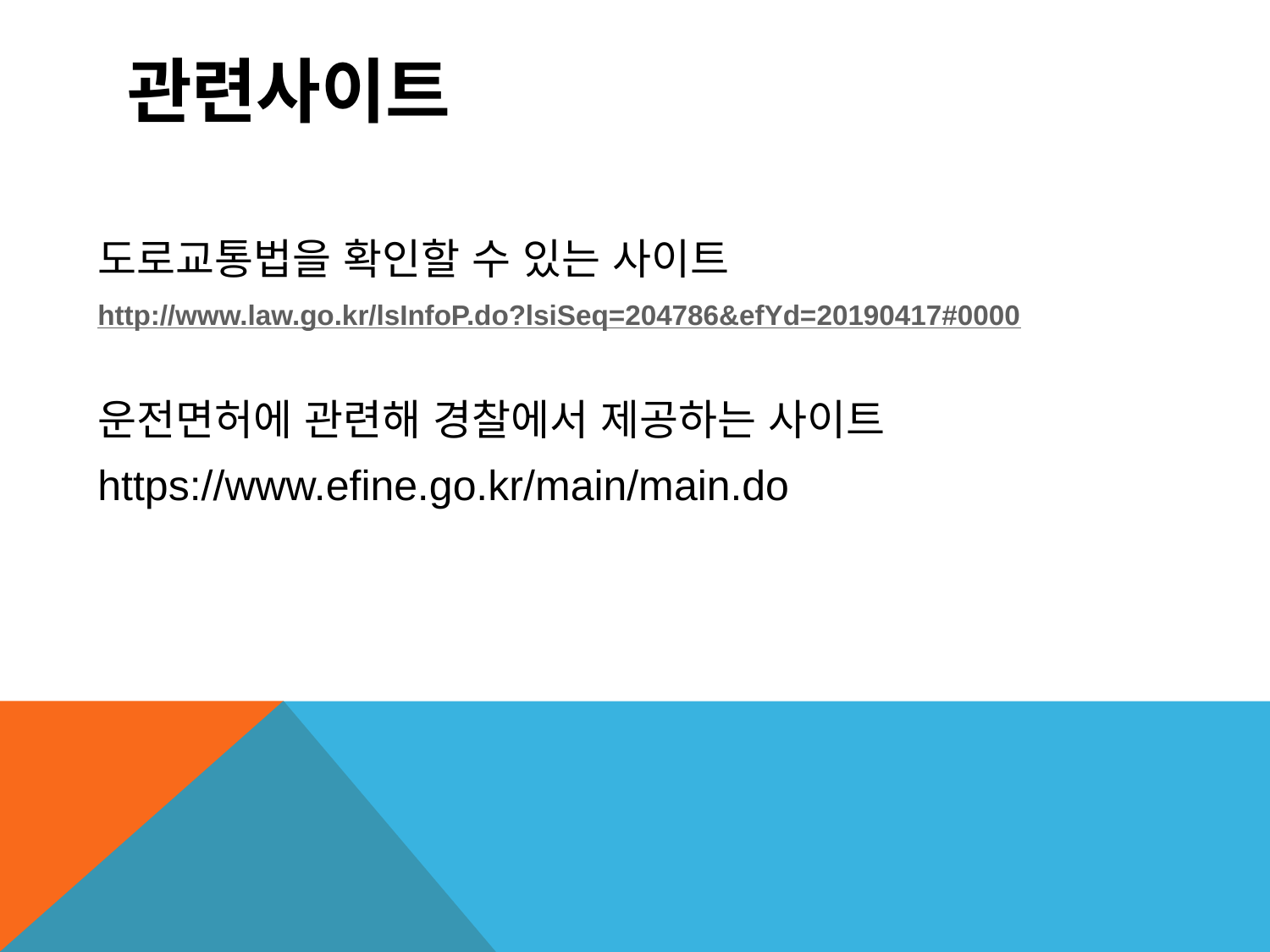

# 관련사이트
도로교통법을 확인할 수 있는 사이트
http://www.law.go.kr/lsInfoP.do?lsiSeq=204786&efYd=20190417#0000

운전면허에 관련해 경찰에서 제공하는 사이트
https://www.efine.go.kr/main/main.do